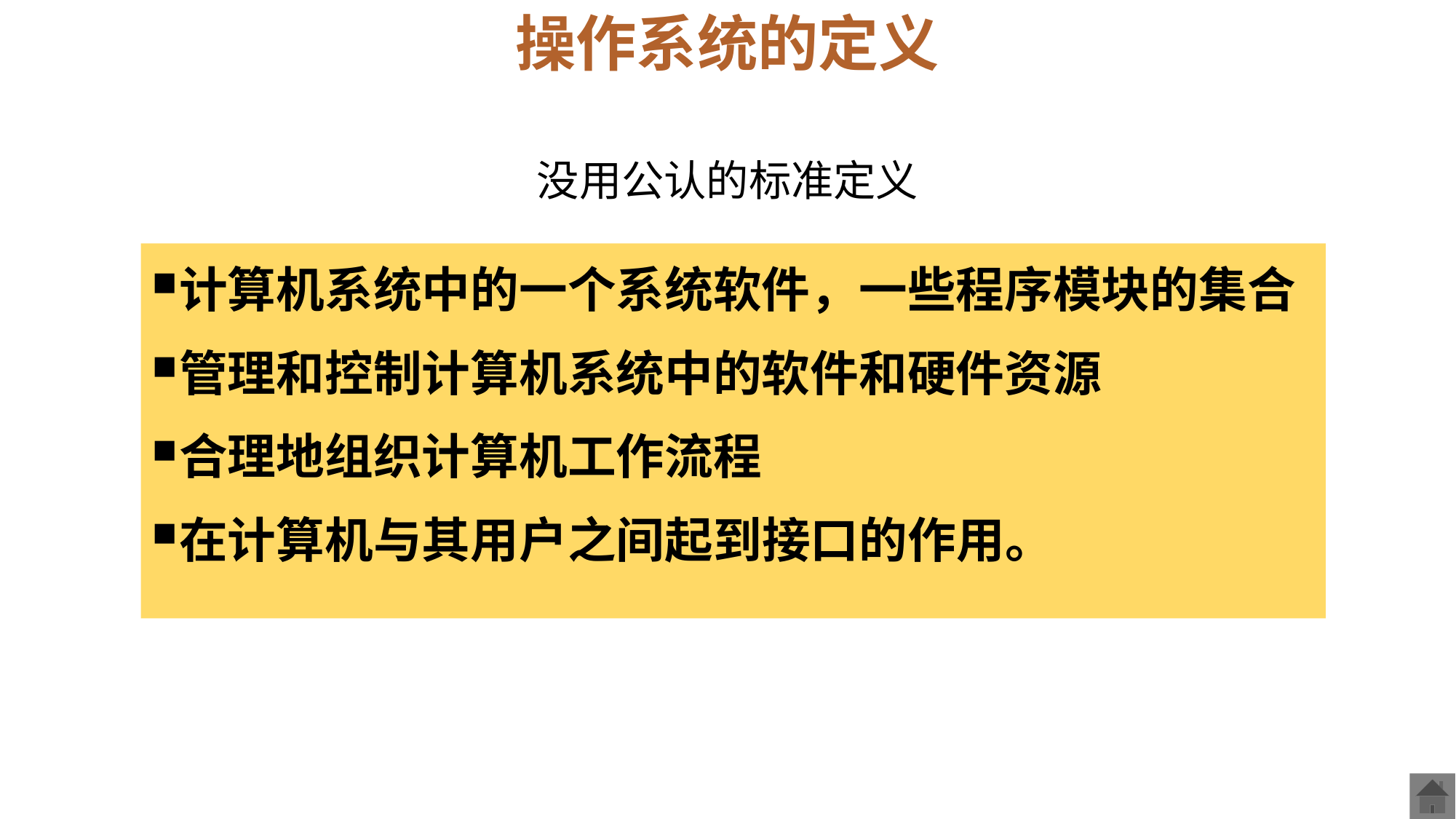

操作系统的定义
没用公认的标准定义
计算机系统中的一个系统软件，一些程序模块的集合
管理和控制计算机系统中的软件和硬件资源
合理地组织计算机工作流程
在计算机与其用户之间起到接口的作用。